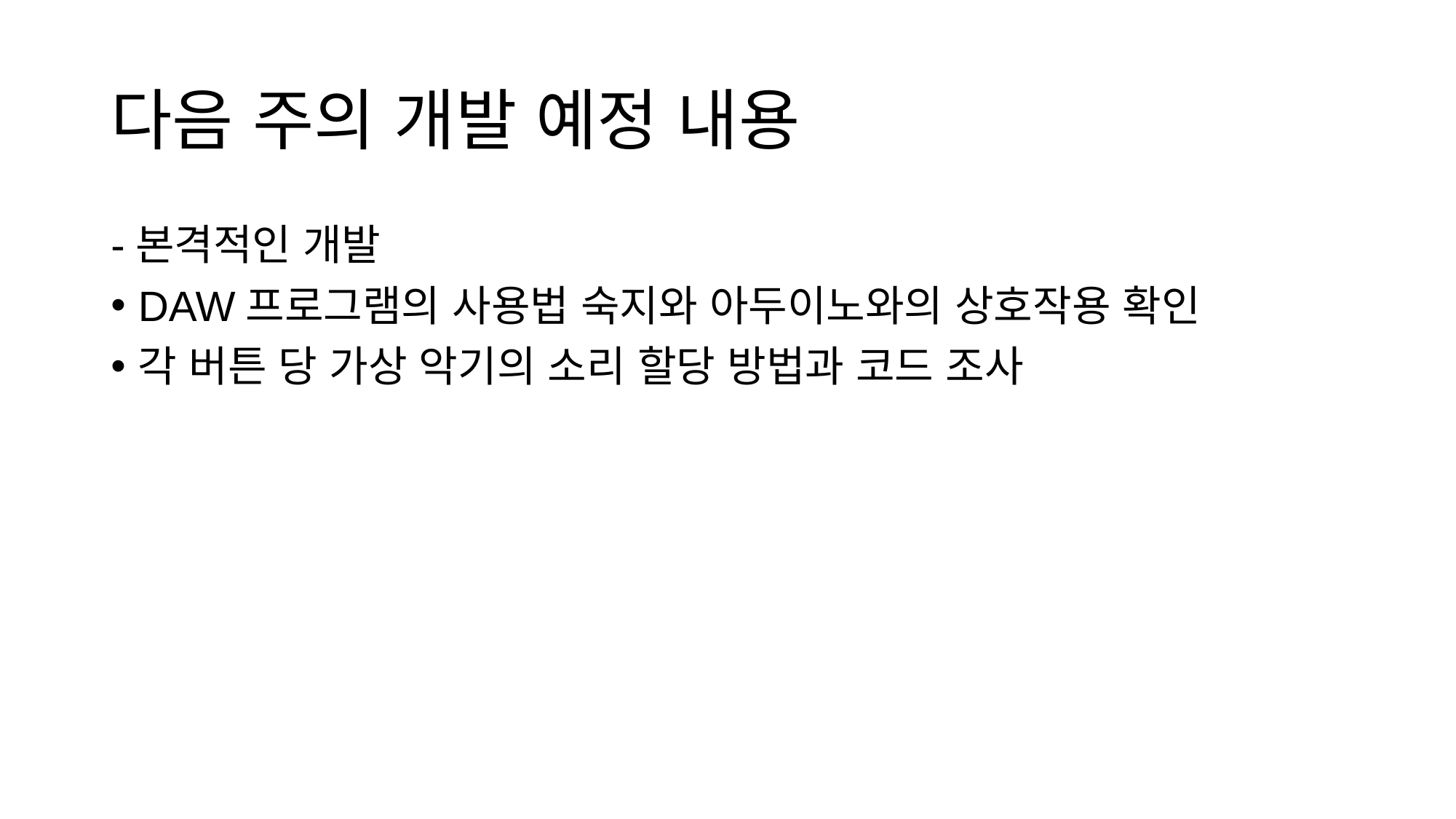

# 다음 주의 개발 예정 내용
-본격적인 개발
DAW프로그램의 사용법 숙지와 아두이노와의 상호작용 확인
각 버튼 당 가상 악기의 소리 할당 방법과 코드 조사